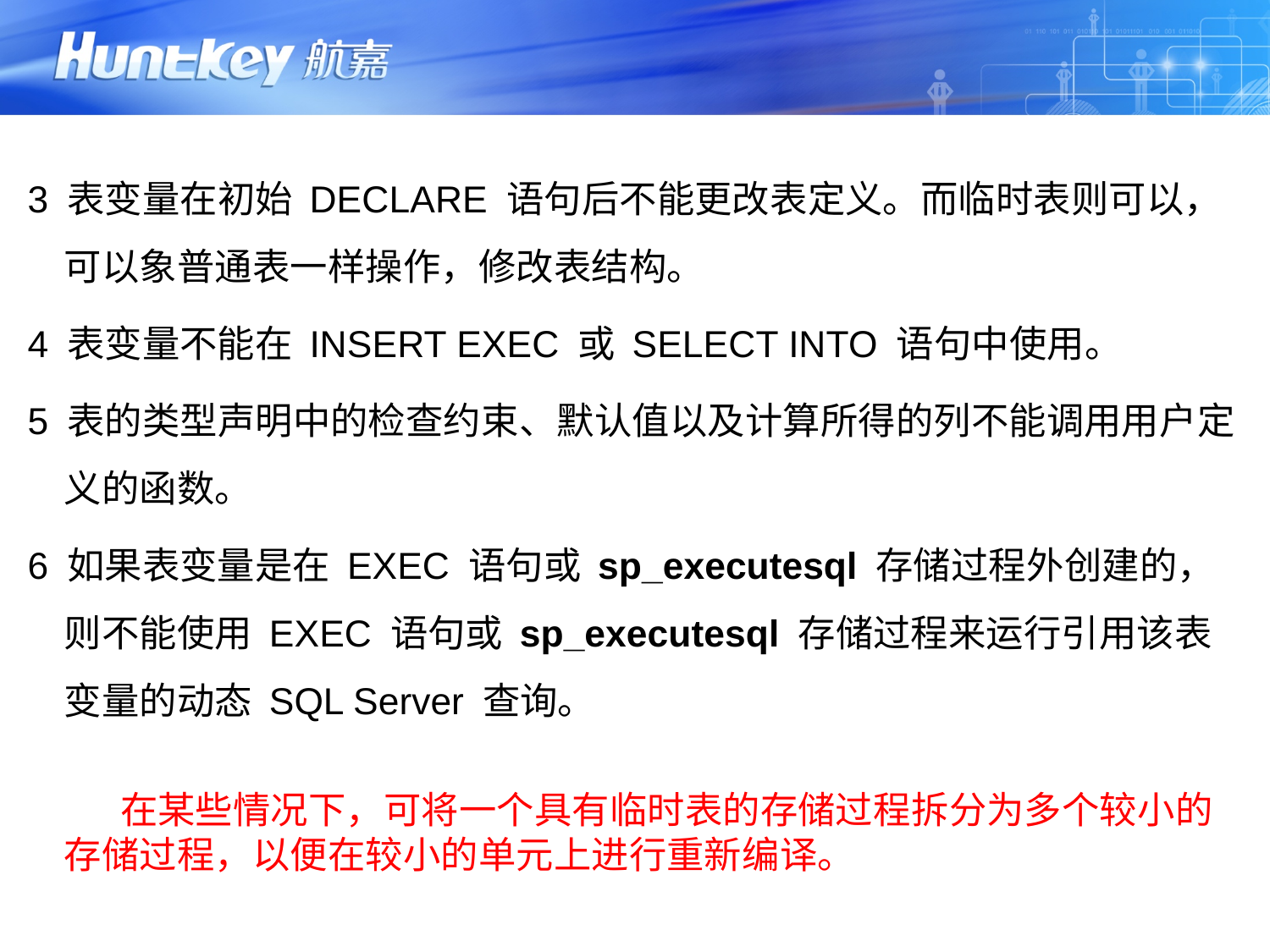

3 表变量在初始 DECLARE 语句后不能更改表定义。而临时表则可以，可以象普通表一样操作，修改表结构。
4 表变量不能在 INSERT EXEC 或 SELECT INTO 语句中使用。
5 表的类型声明中的检查约束、默认值以及计算所得的列不能调用用户定义的函数。
6 如果表变量是在 EXEC 语句或 sp_executesql 存储过程外创建的，则不能使用 EXEC 语句或 sp_executesql 存储过程来运行引用该表变量的动态 SQL Server 查询。

          在某些情况下，可将一个具有临时表的存储过程拆分为多个较小的存储过程，以便在较小的单元上进行重新编译。